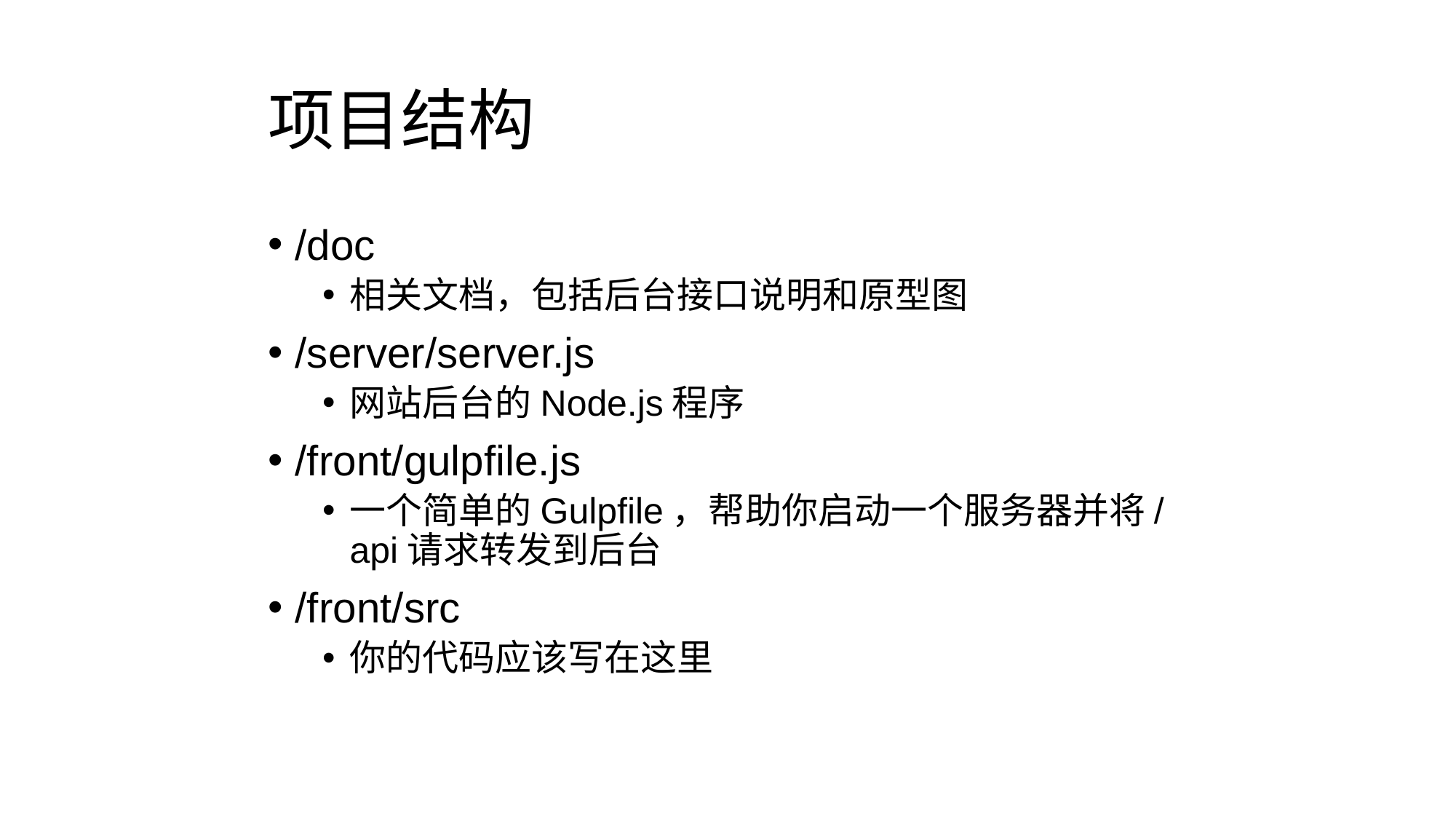

# 项目结构
/doc
相关文档，包括后台接口说明和原型图
/server/server.js
网站后台的Node.js程序
/front/gulpfile.js
一个简单的Gulpfile，帮助你启动一个服务器并将/api请求转发到后台
/front/src
你的代码应该写在这里